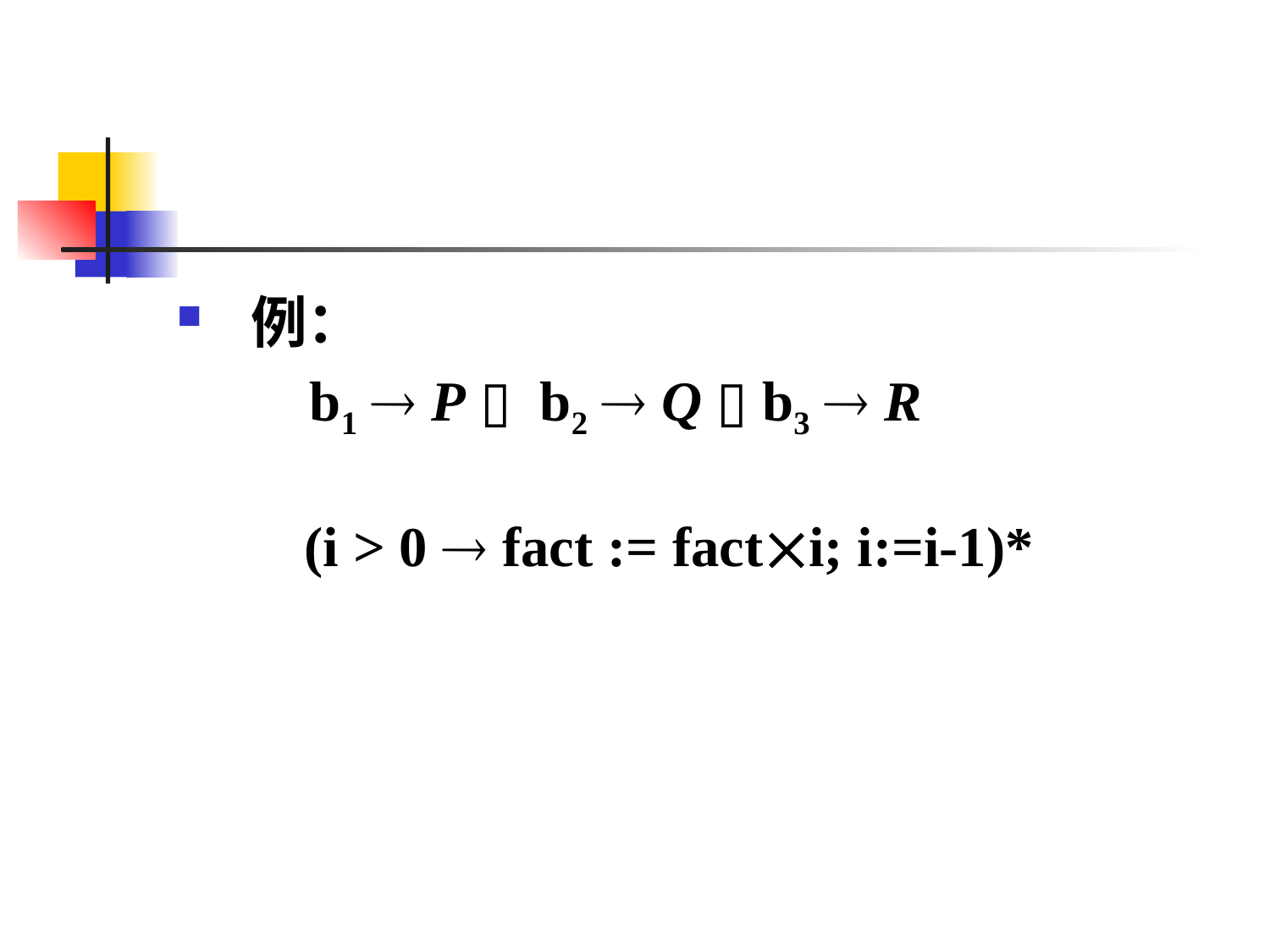

#
 例：
 	      b1 → P ▯  b2 → Q ▯ b3 → R

         (i > 0 → fact := fact×i; i:=i-1)*